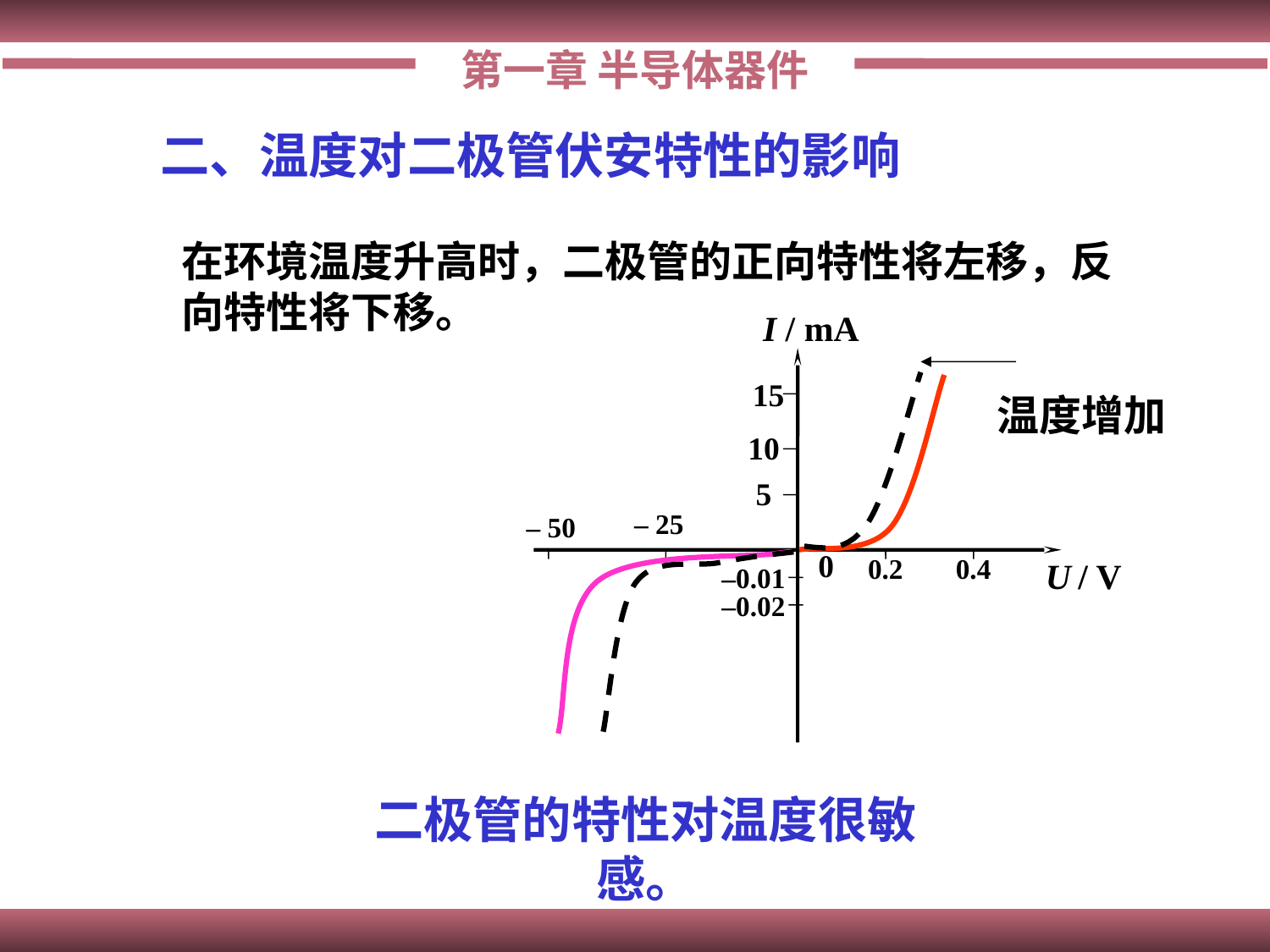

第一章 半导体器件

二、温度对二极管伏安特性的影响
在环境温度升高时，二极管的正向特性将左移，反向特性将下移。
I / mA

15

10

5

– 25
0
0.2
0.4
U / V

–0.01

–0.02

– 50

温度增加

二极管的特性对温度很敏感。